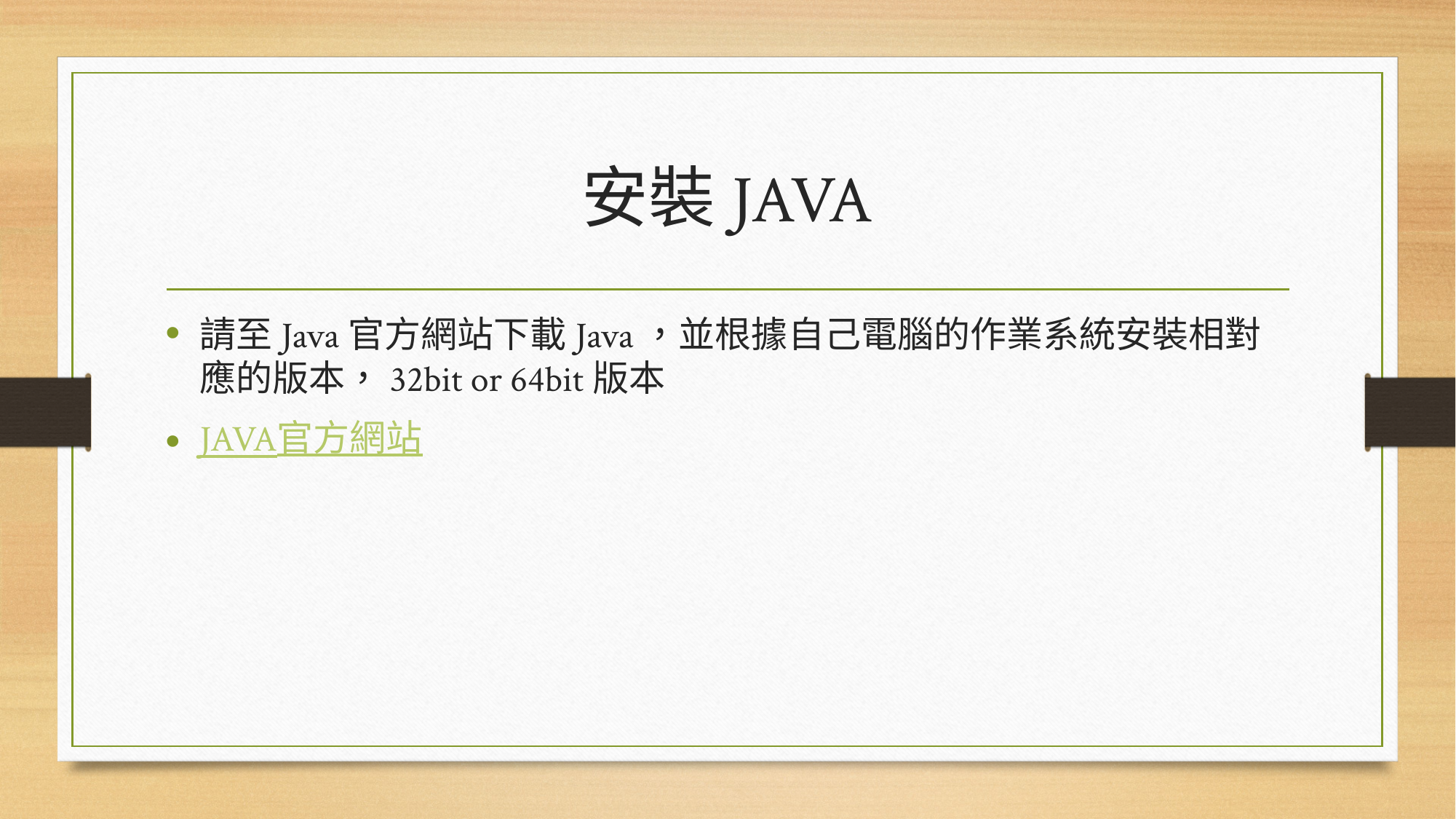

# 安裝JAVA
請至Java官方網站下載Java，並根據自己電腦的作業系統安裝相對應的版本，32bit or 64bit版本
JAVA官方網站